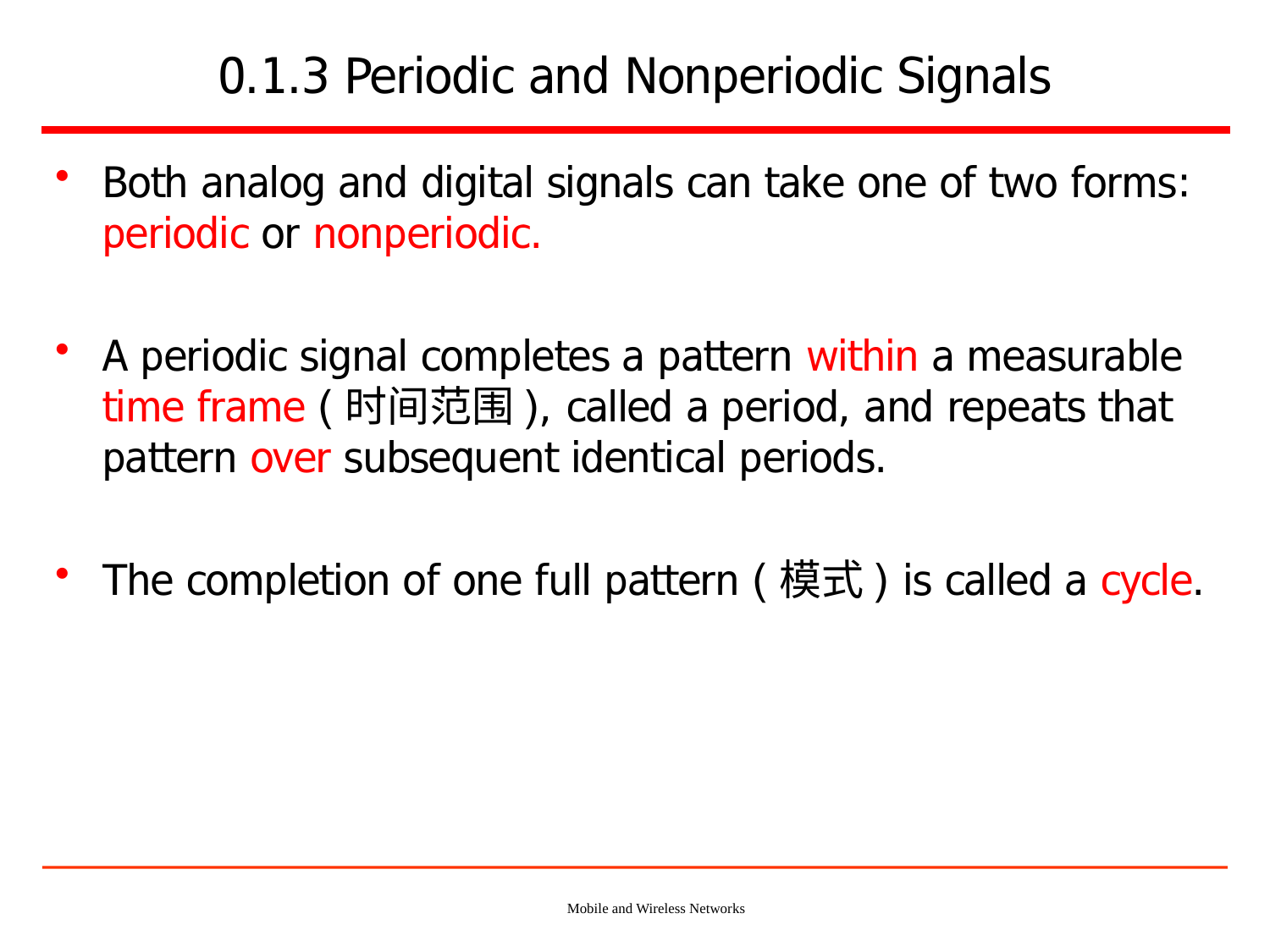

# 0.1.3 Periodic and Nonperiodic Signals
Both analog and digital signals can take one of two forms: periodic or nonperiodic.

A periodic signal completes a pattern within a measurable time frame (时间范围), called a period, and repeats that pattern over subsequent identical periods.

The completion of one full pattern (模式) is called a cycle.

Mobile and Wireless Networks